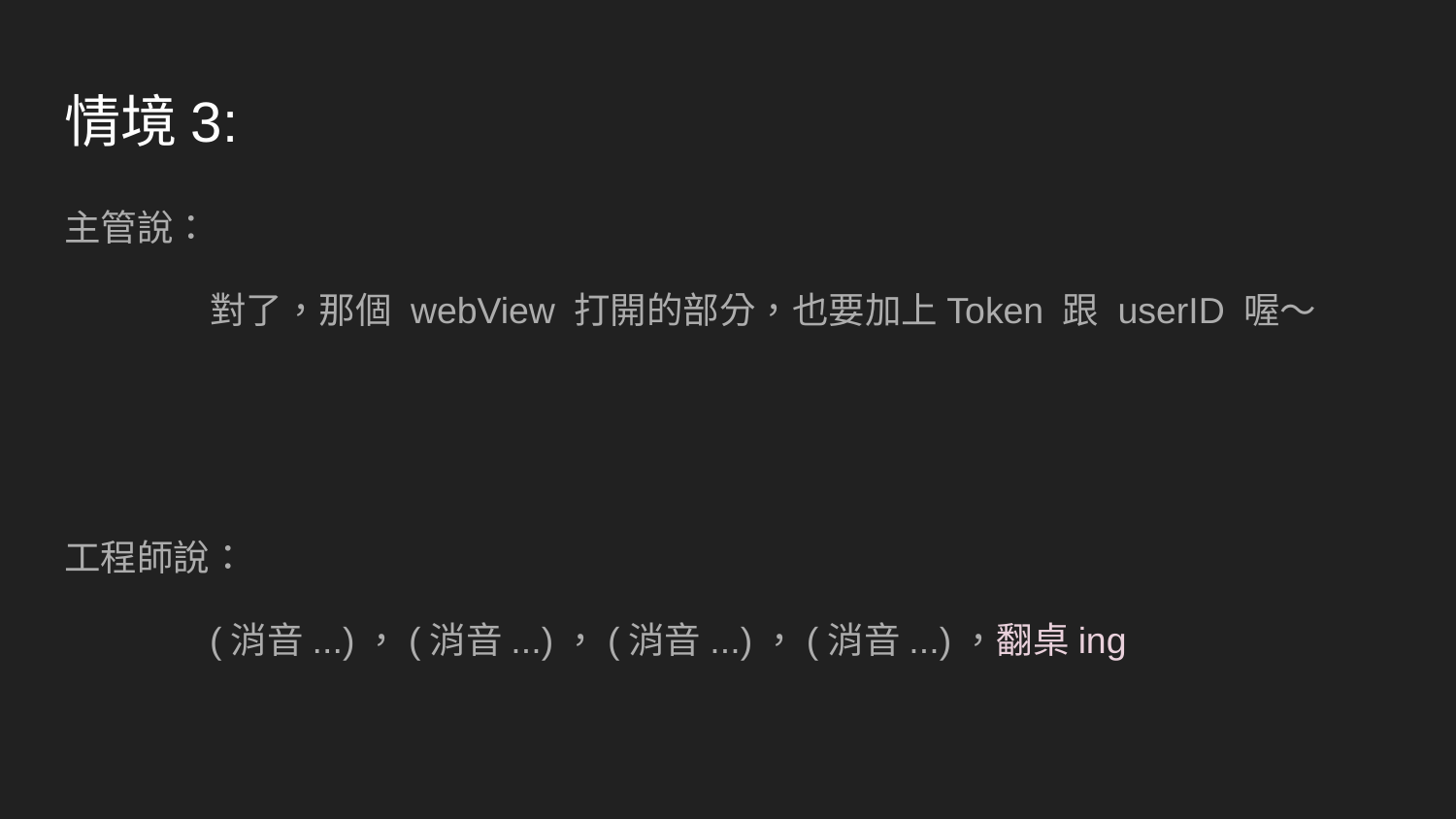

# 情境3:
主管說：
	對了，那個 webView 打開的部分，也要加上Token 跟 userID 喔～

工程師說：
	(消音...)，(消音...)，(消音...)，(消音...)，翻桌ing